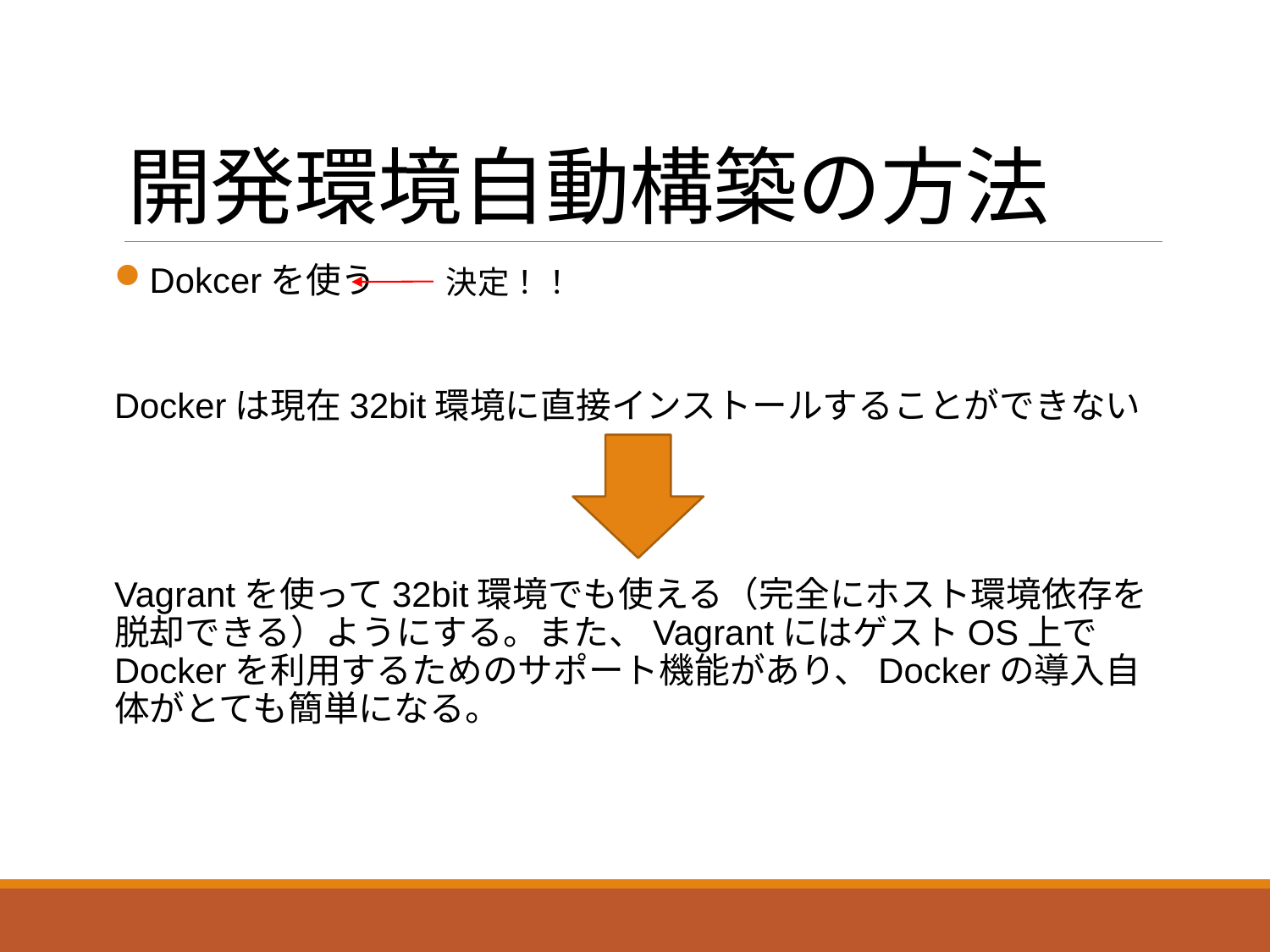

# 開発環境自動構築の方法
Dokcerを使う

Dockerは現在32bit環境に直接インストールすることができない

Vagrantを使って32bit環境でも使える（完全にホスト環境依存を脱却できる）ようにする。また、VagrantにはゲストOS上でDockerを利用するためのサポート機能があり、Dockerの導入自体がとても簡単になる。
決定！！